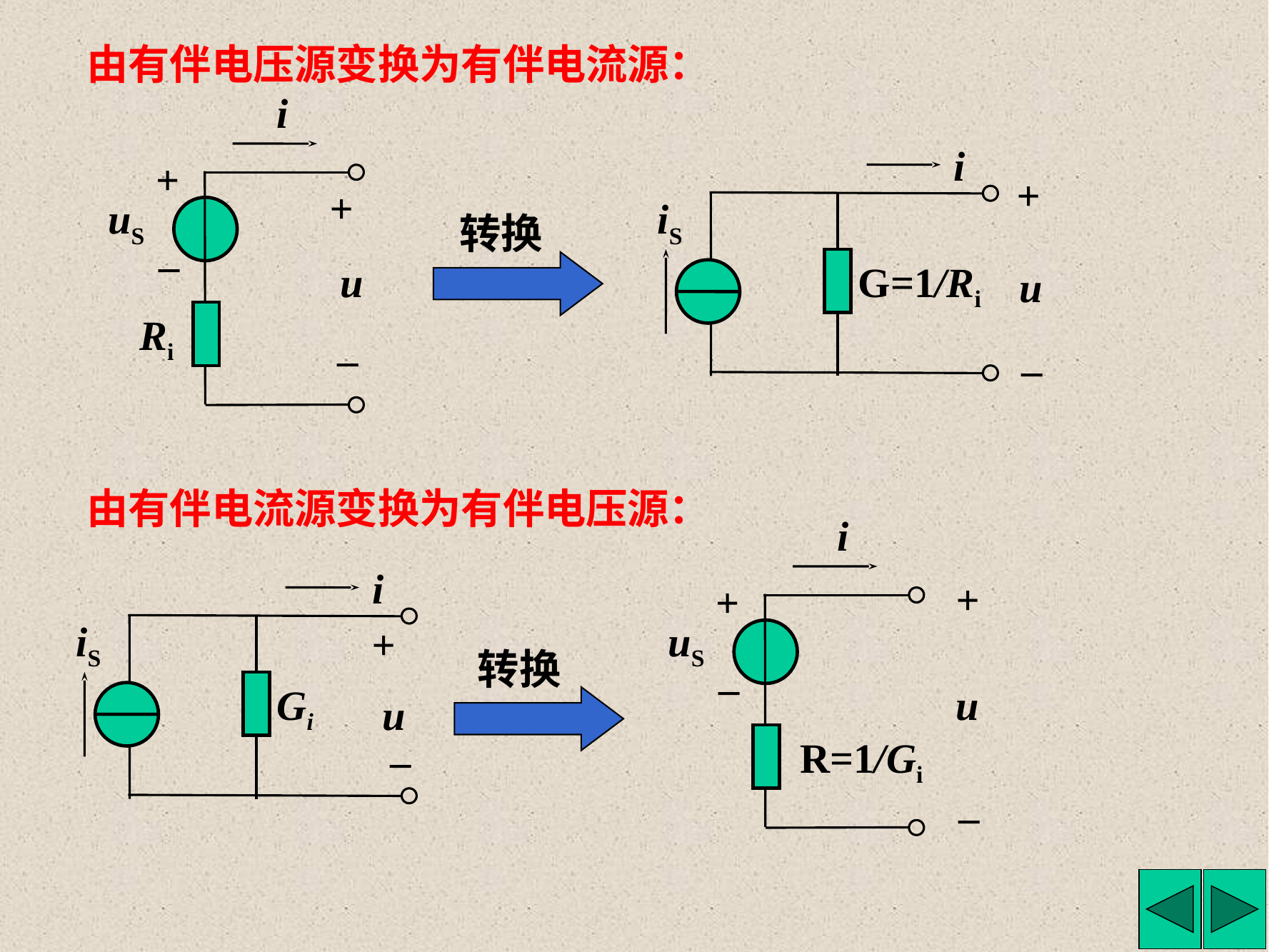

由有伴电压源变换为有伴电流源：
i

+

+
uS

_
u
Ri

_

i
+

iS

G=1/Ri
u

_

转换

由有伴电流源变换为有伴电压源：
i

+
+

uS

_
u

R=1/Gi
_

i

iS

+

Gi

u

_

转换